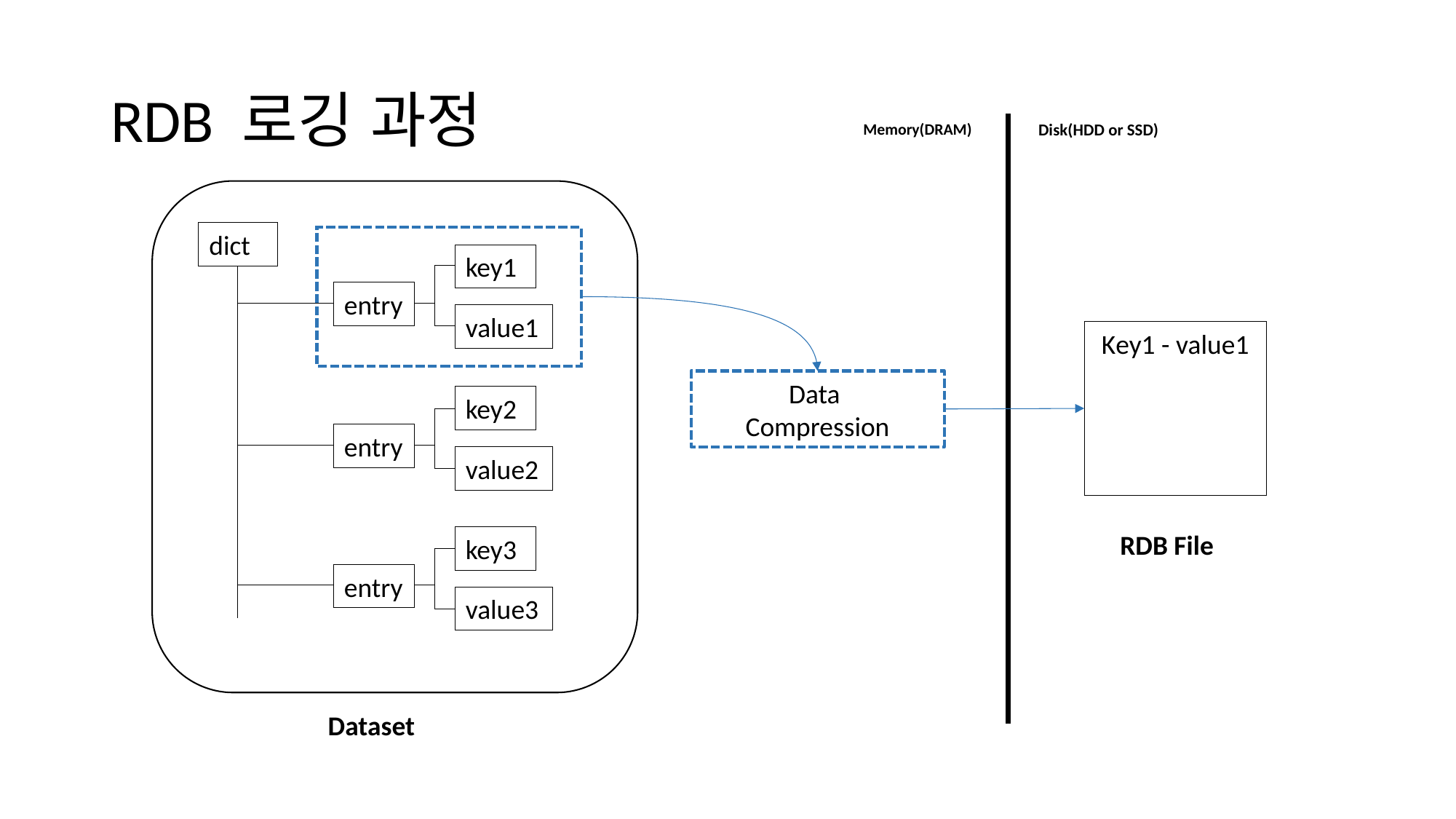

# RDB 로깅 과정
Memory(DRAM)
Disk(HDD or SSD)

dict
key1
entry
value1
key2
entry
value2
key3
entry
value3

Key1 - value1

Data
Compression
RDB File
Dataset